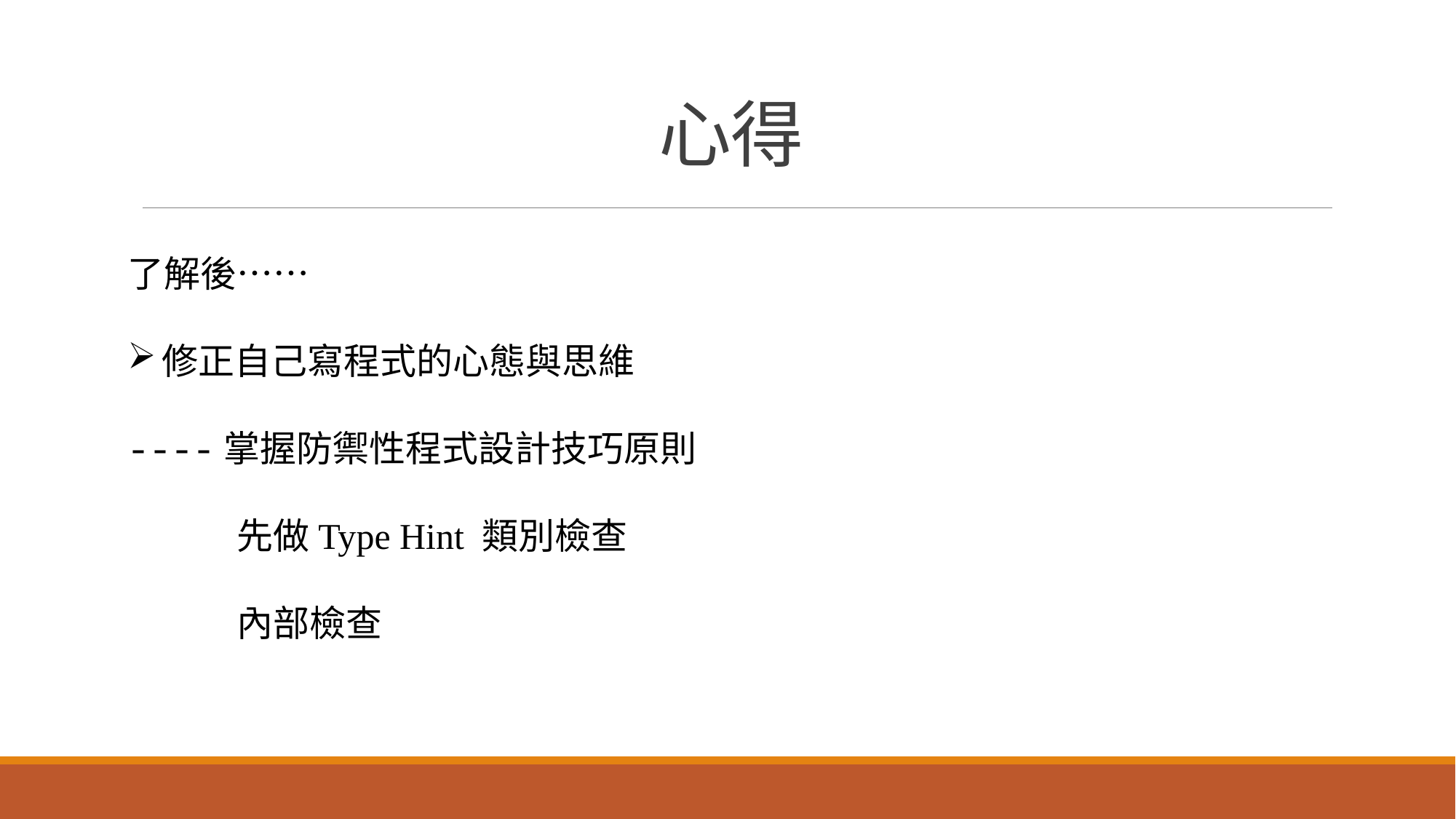

# 心得
了解後……

修正自己寫程式的心態與思維

----掌握防禦性程式設計技巧原則

	先做Type Hint 類別檢查

	內部檢查